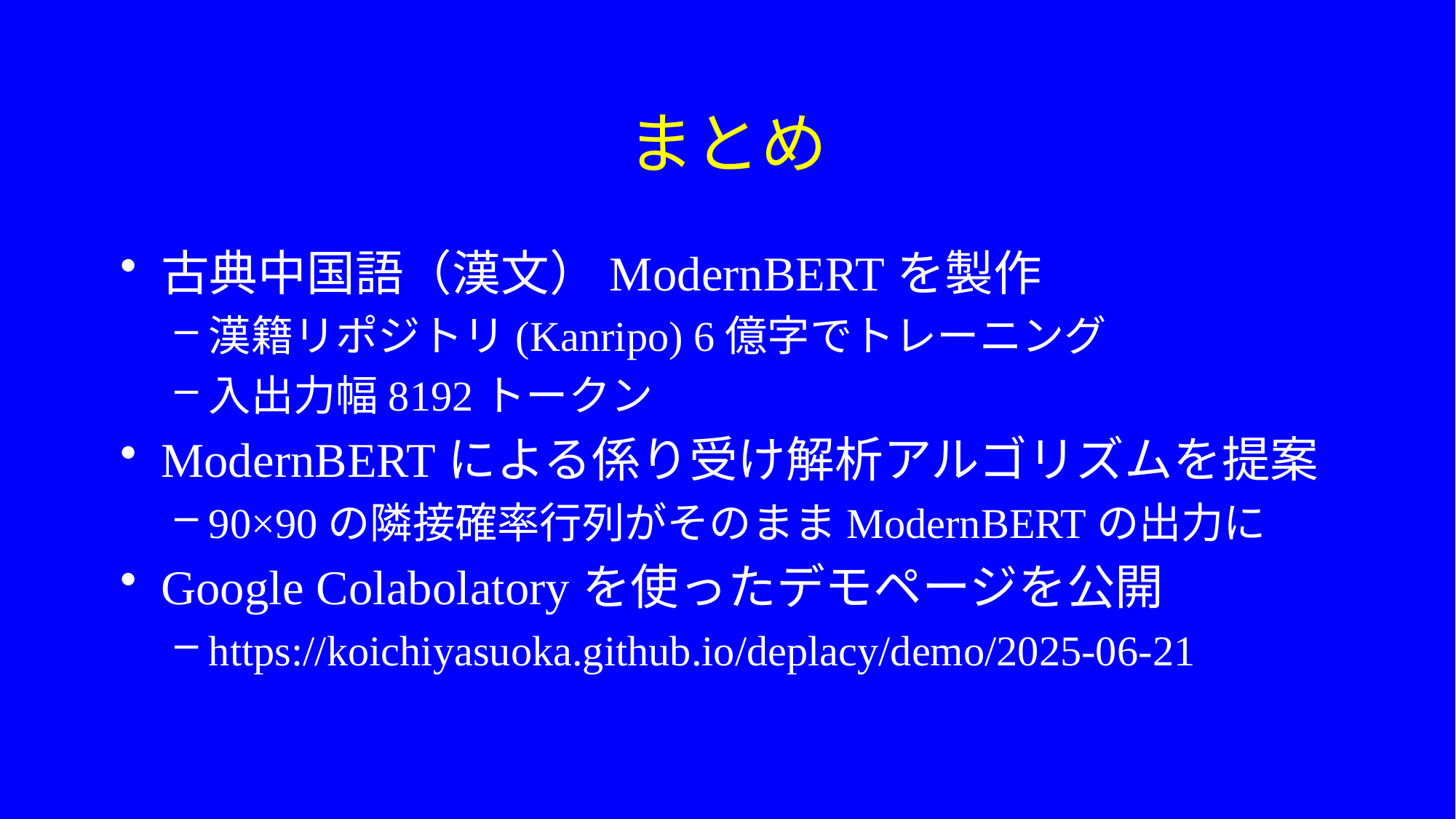

# まとめ
古典中国語（漢文）ModernBERTを製作
漢籍リポジトリ(Kanripo) 6億字でトレーニング
入出力幅8192トークン
ModernBERTによる係り受け解析アルゴリズムを提案
90×90の隣接確率行列がそのままModernBERTの出力に
Google Colabolatoryを使ったデモページを公開
https://koichiyasuoka.github.io/deplacy/demo/2025-06-21